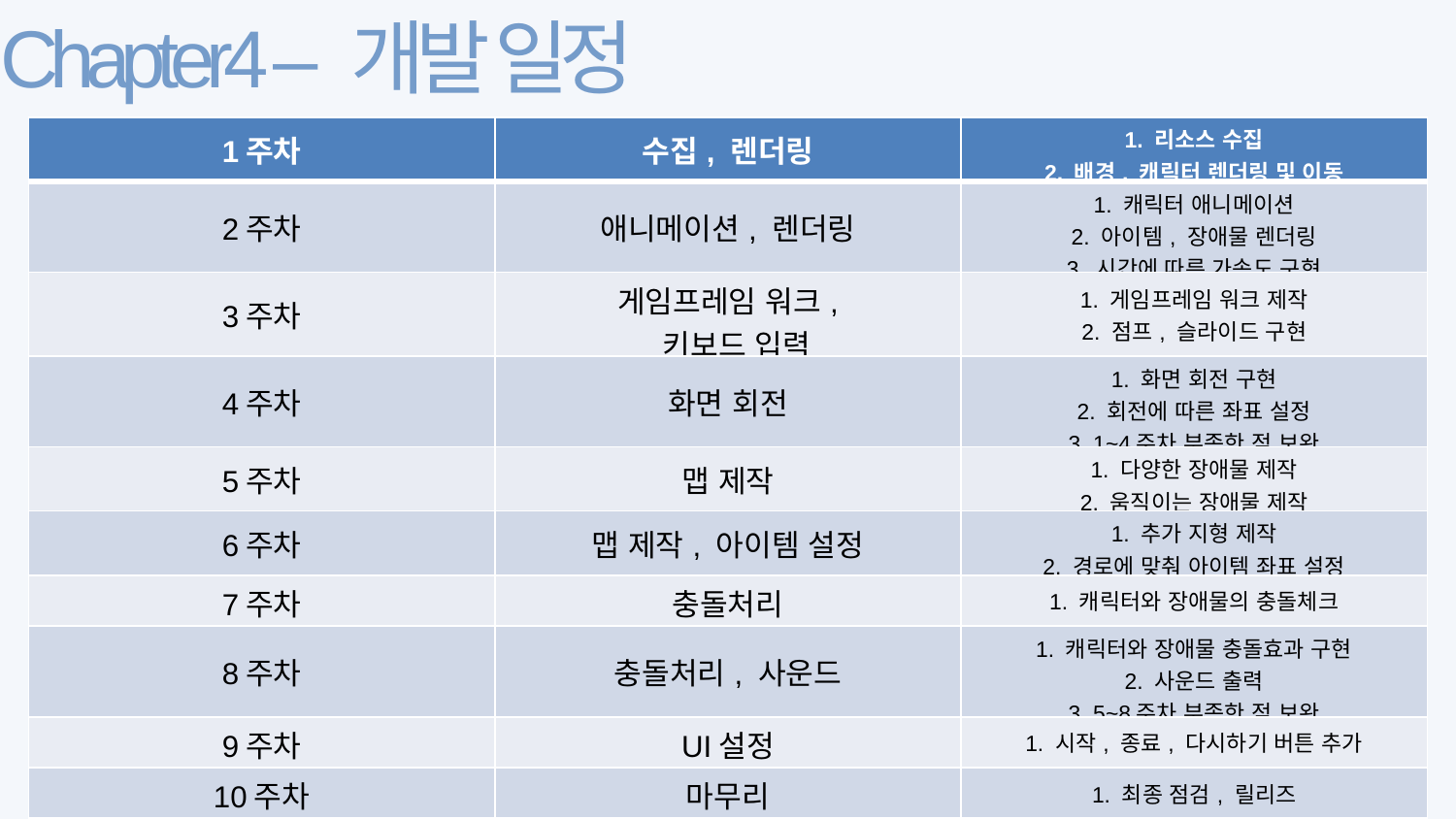

Chapter4 – 개발 일정
| 1주차 | 수집, 렌더링 | 1. 리소스 수집 2. 배경, 캐릭터 렌더링 및 이동 |
| --- | --- | --- |
| 2주차 | 애니메이션, 렌더링 | 1. 캐릭터 애니메이션 2. 아이템, 장애물 렌더링 3. 시간에 따른 가속도 구현 |
| 3주차 | 게임프레임 워크, 키보드 입력 | 1. 게임프레임 워크 제작 2. 점프, 슬라이드 구현 |
| 4주차 | 화면 회전 | 1. 화면 회전 구현 2. 회전에 따른 좌표 설정 3. 1~4주차 부족한 점 보완 |
| 5주차 | 맵 제작 | 1. 다양한 장애물 제작 2. 움직이는 장애물 제작 |
| 6주차 | 맵 제작, 아이템 설정 | 1. 추가 지형 제작 2. 경로에 맞춰 아이템 좌표 설정 |
| 7주차 | 충돌처리 | 1. 캐릭터와 장애물의 충돌체크 |
| 8주차 | 충돌처리, 사운드 | 1. 캐릭터와 장애물 충돌효과 구현 2. 사운드 출력 3. 5~8주차 부족한 점 보완 |
| 9주차 | UI설정 | 1. 시작, 종료, 다시하기 버튼 추가 |
| 10주차 | 마무리 | 1. 최종 점검, 릴리즈 |